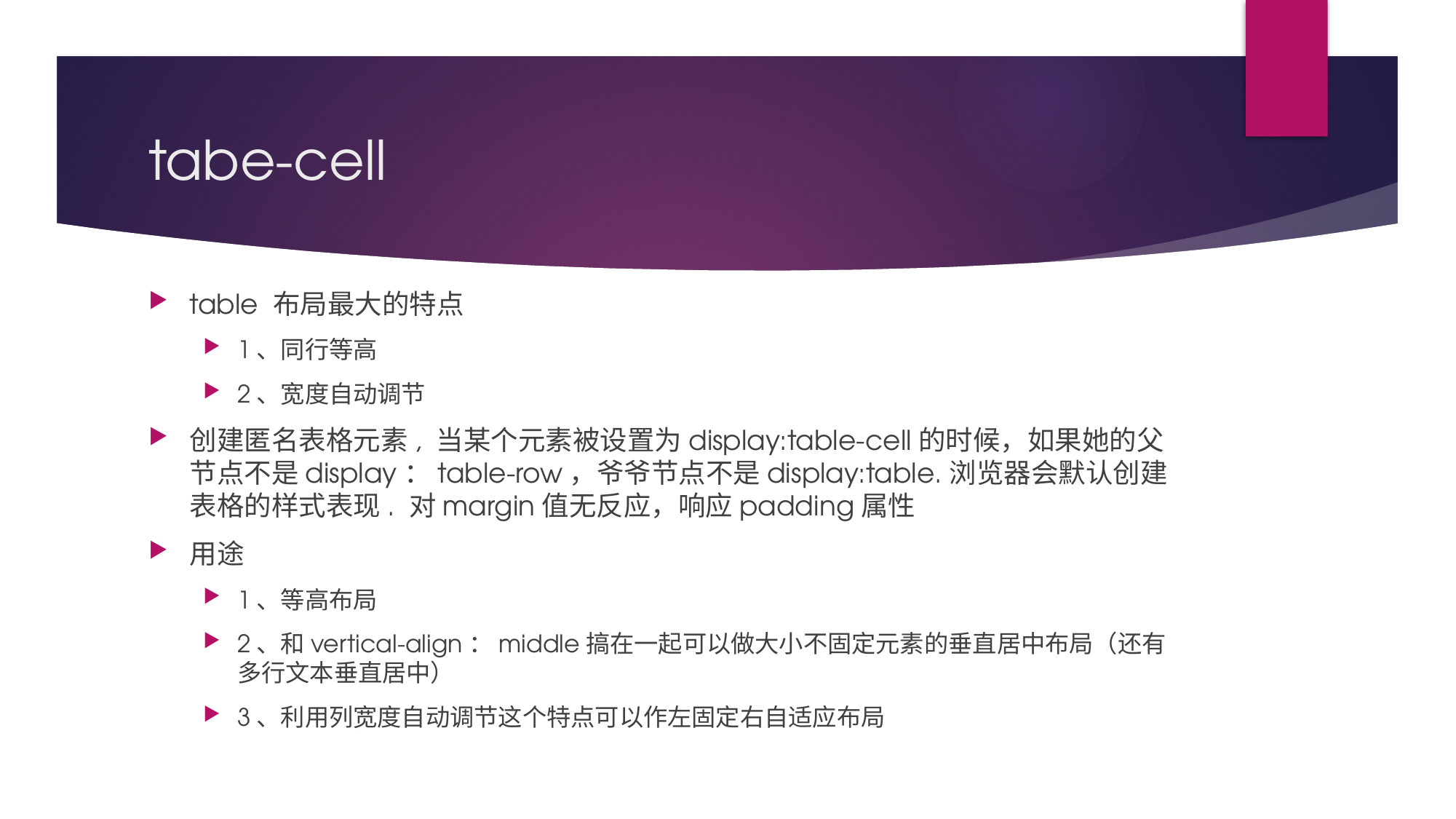

# tabe-cell
table 布局最大的特点
1、同行等高
2、宽度自动调节
创建匿名表格元素, 当某个元素被设置为display:table-cell的时候，如果她的父节点不是display：table-row，爷爷节点不是display:table.浏览器会默认创建表格的样式表现. 对margin值无反应，响应padding属性
用途
1、等高布局
2、和vertical-align：middle搞在一起可以做大小不固定元素的垂直居中布局（还有多行文本垂直居中）
3、利用列宽度自动调节这个特点可以作左固定右自适应布局